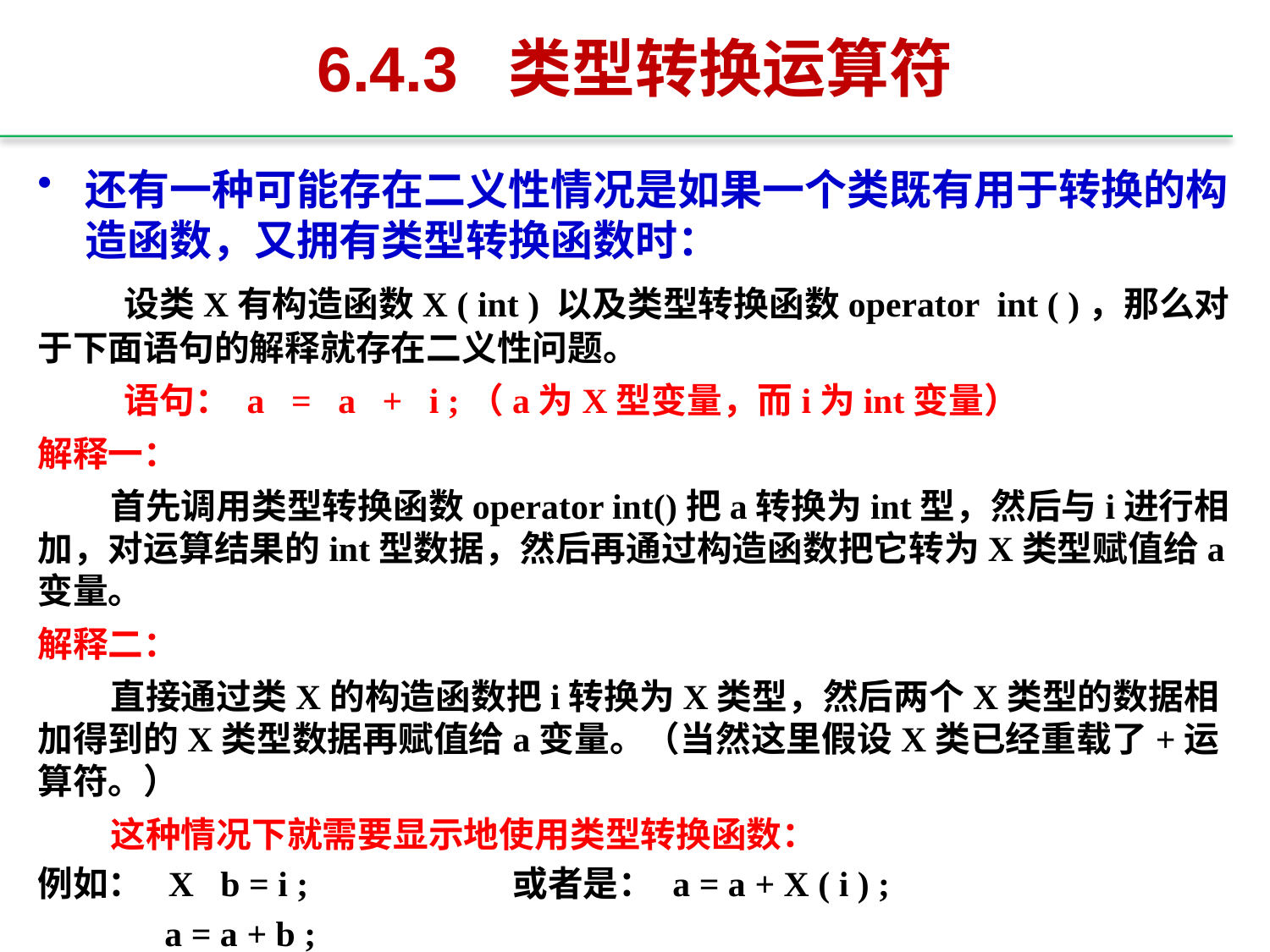

# 6.4.3  类型转换运算符
还有一种可能存在二义性情况是如果一个类既有用于转换的构造函数，又拥有类型转换函数时：
        设类X有构造函数X ( int ) 以及类型转换函数operator  int ( )，那么对于下面语句的解释就存在二义性问题。
           语句： a   =   a   +   i ;（a为X型变量，而i为int变量）
解释一：
        首先调用类型转换函数operator int()把a转换为int型，然后与i进行相加，对运算结果的int型数据，然后再通过构造函数把它转为X类型赋值给a变量。
解释二：
        直接通过类X的构造函数把i转换为X类型，然后两个X类型的数据相加得到的X类型数据再赋值给a变量。（当然这里假设X类已经重载了+运算符。）
        这种情况下就需要显示地使用类型转换函数：
例如：  X   b = i ;                      或者是： 	a = a + X ( i ) ;
	a = a + b ;